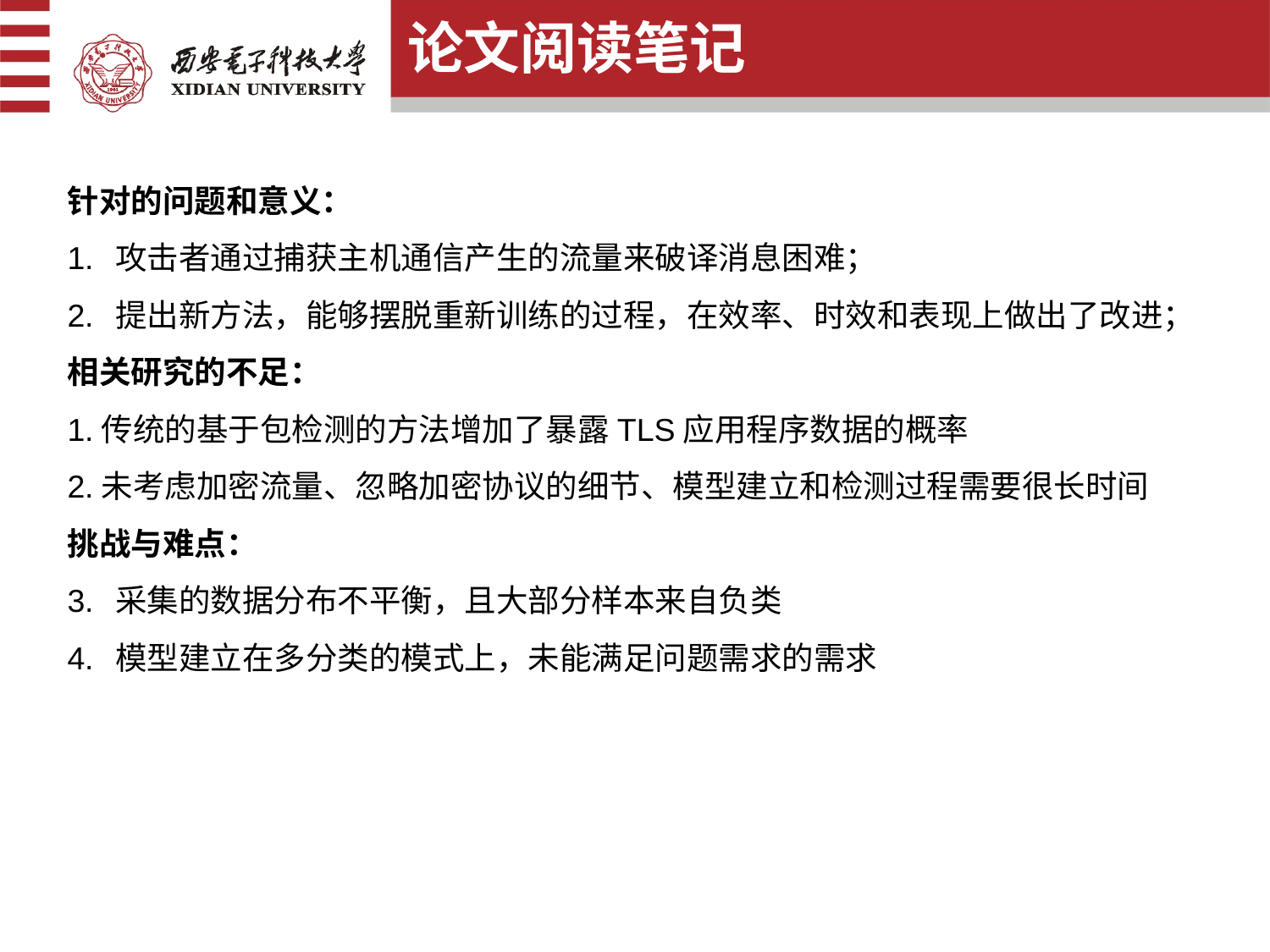

论文阅读笔记
针对的问题和意义：
攻击者通过捕获主机通信产生的流量来破译消息困难；
提出新方法，能够摆脱重新训练的过程，在效率、时效和表现上做出了改进；
相关研究的不足：
1.传统的基于包检测的方法增加了暴露TLS应用程序数据的概率
2.未考虑加密流量、忽略加密协议的细节、模型建立和检测过程需要很长时间
挑战与难点：
采集的数据分布不平衡，且大部分样本来自负类
模型建立在多分类的模式上，未能满足问题需求的需求